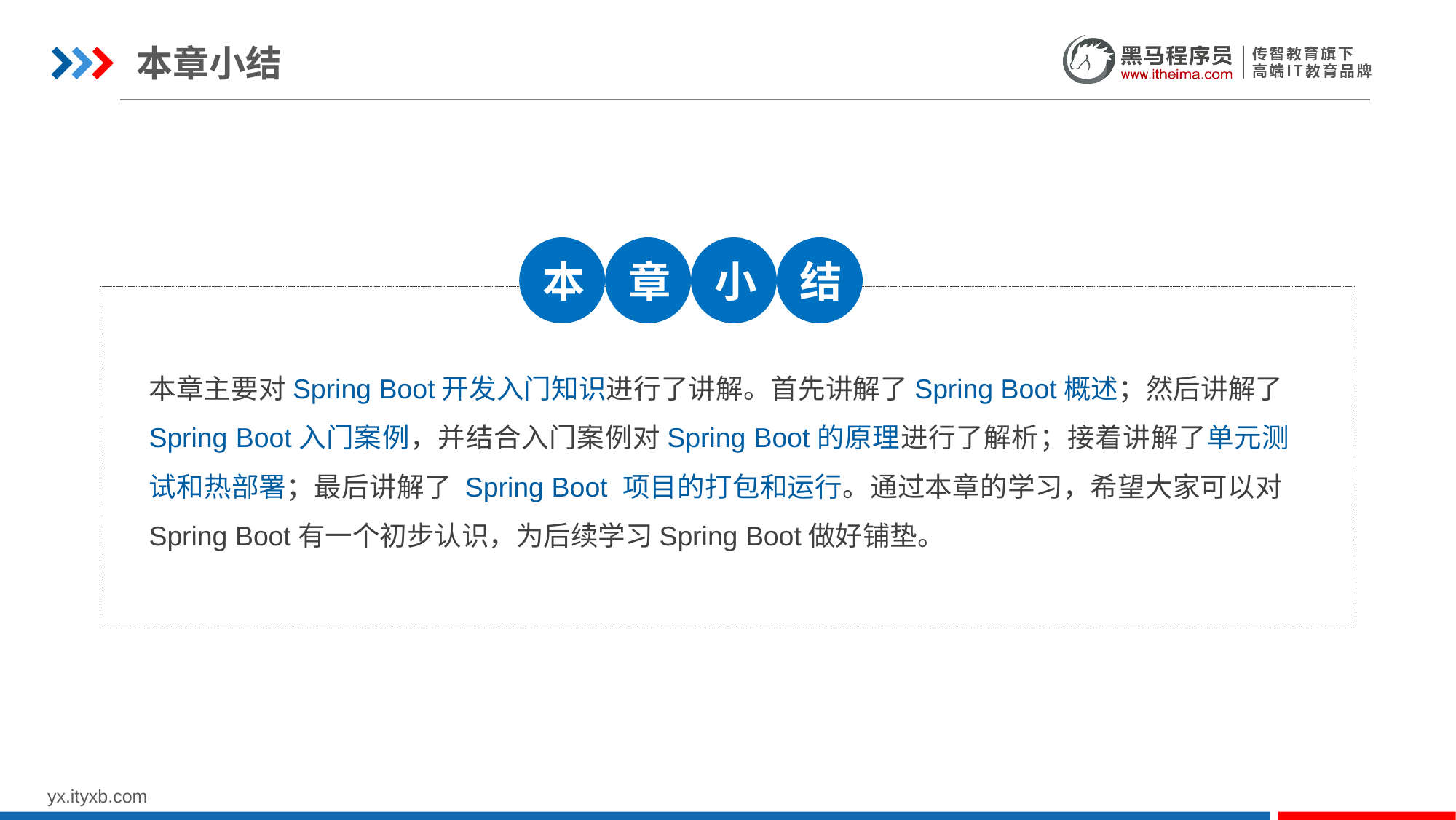

本章小结
本
章
小
结

本章主要对Spring Boot开发入门知识进行了讲解。首先讲解了Spring Boot概述；然后讲解了Spring Boot入门案例，并结合入门案例对Spring Boot的原理进行了解析；接着讲解了单元测试和热部署；最后讲解了 Spring Boot 项目的打包和运行。通过本章的学习，希望大家可以对Spring Boot有一个初步认识，为后续学习Spring Boot做好铺垫。